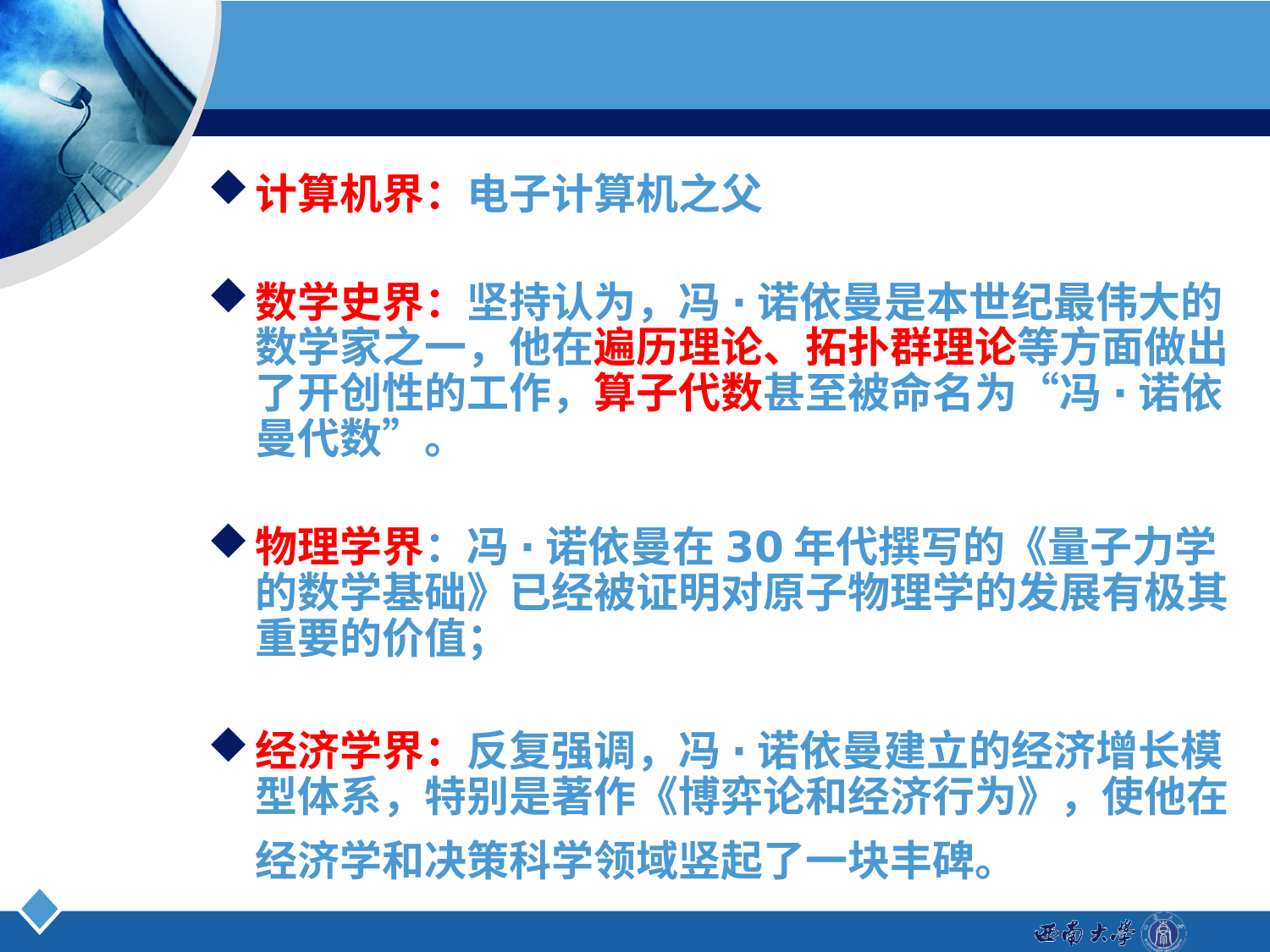

计算机界：电子计算机之父

数学史界：坚持认为，冯·诺依曼是本世纪最伟大的数学家之一，他在遍历理论、拓扑群理论等方面做出了开创性的工作，算子代数甚至被命名为“冯·诺依曼代数”。

物理学界：冯·诺依曼在30年代撰写的《量子力学的数学基础》已经被证明对原子物理学的发展有极其重要的价值；

经济学界：反复强调，冯·诺依曼建立的经济增长模型体系，特别是著作《博弈论和经济行为》，使他在经济学和决策科学领域竖起了一块丰碑。